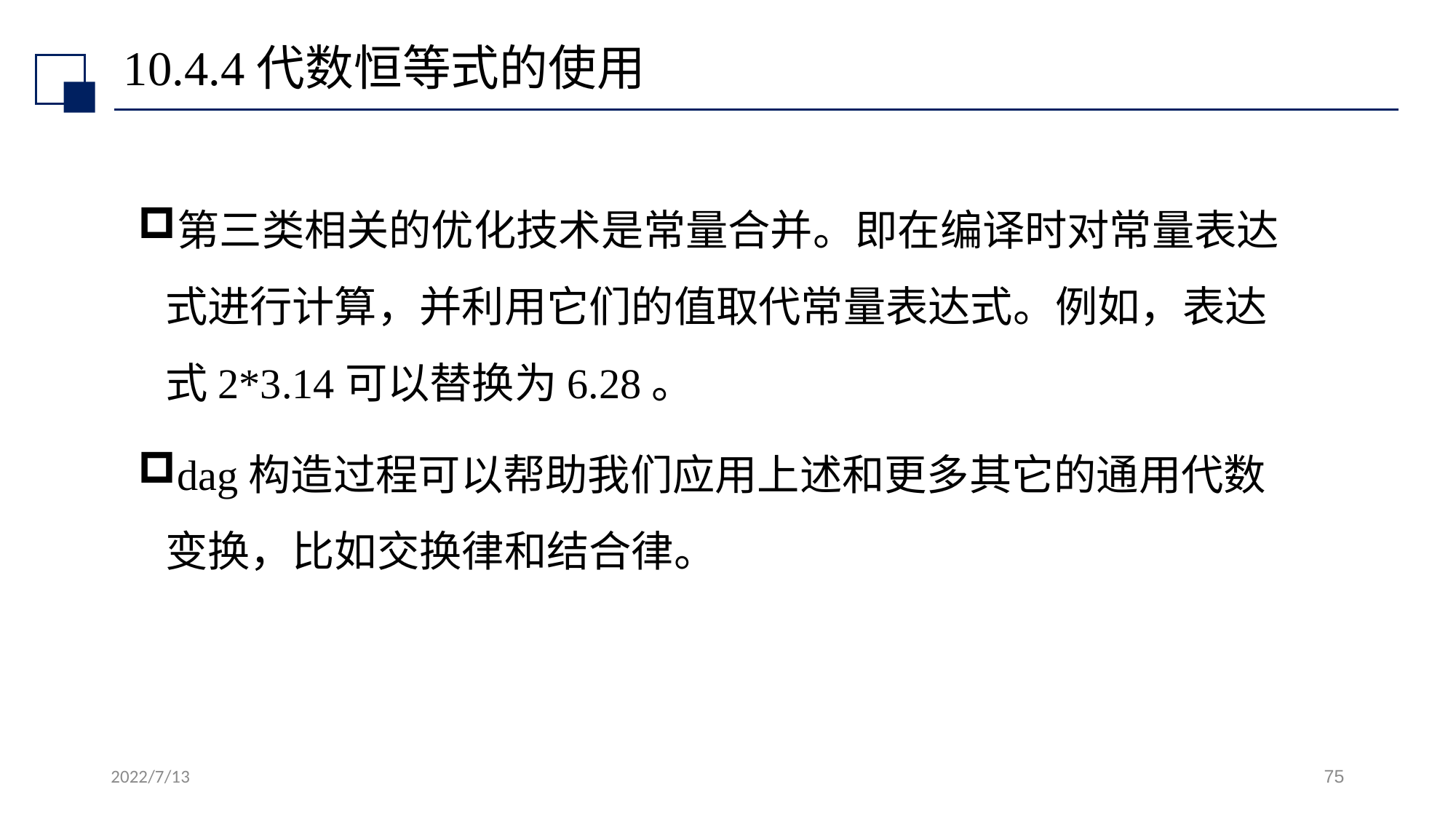

# 10.4.4代数恒等式的使用
第三类相关的优化技术是常量合并。即在编译时对常量表达式进行计算，并利用它们的值取代常量表达式。例如，表达式2*3.14可以替换为6.28。
dag构造过程可以帮助我们应用上述和更多其它的通用代数变换，比如交换律和结合律。
2022/7/13
75